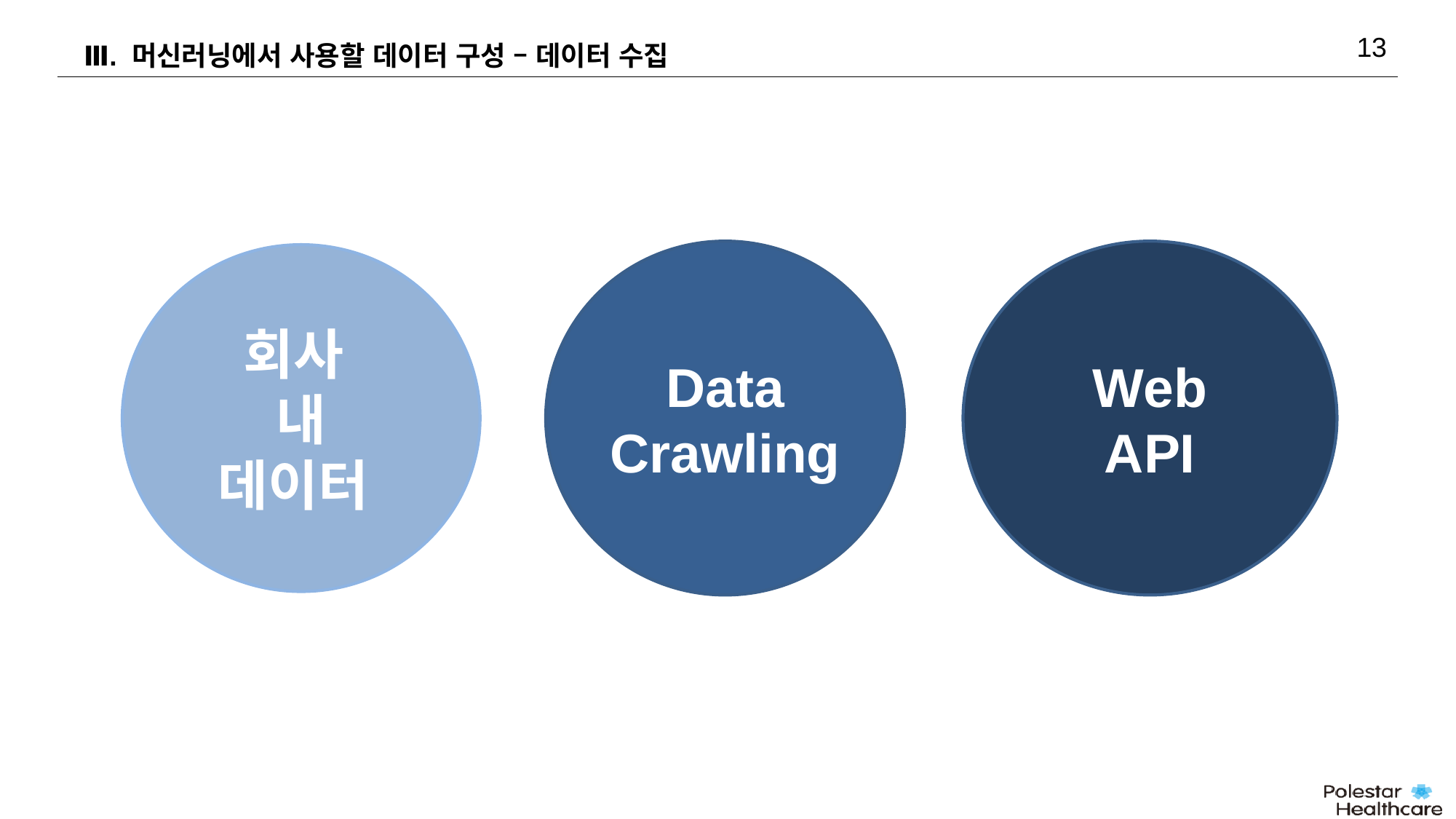

13
# Ⅲ. 머신러닝에서 사용할 데이터 구성 – 데이터 수집
Web
API
Data
Crawling
회사
내
데이터